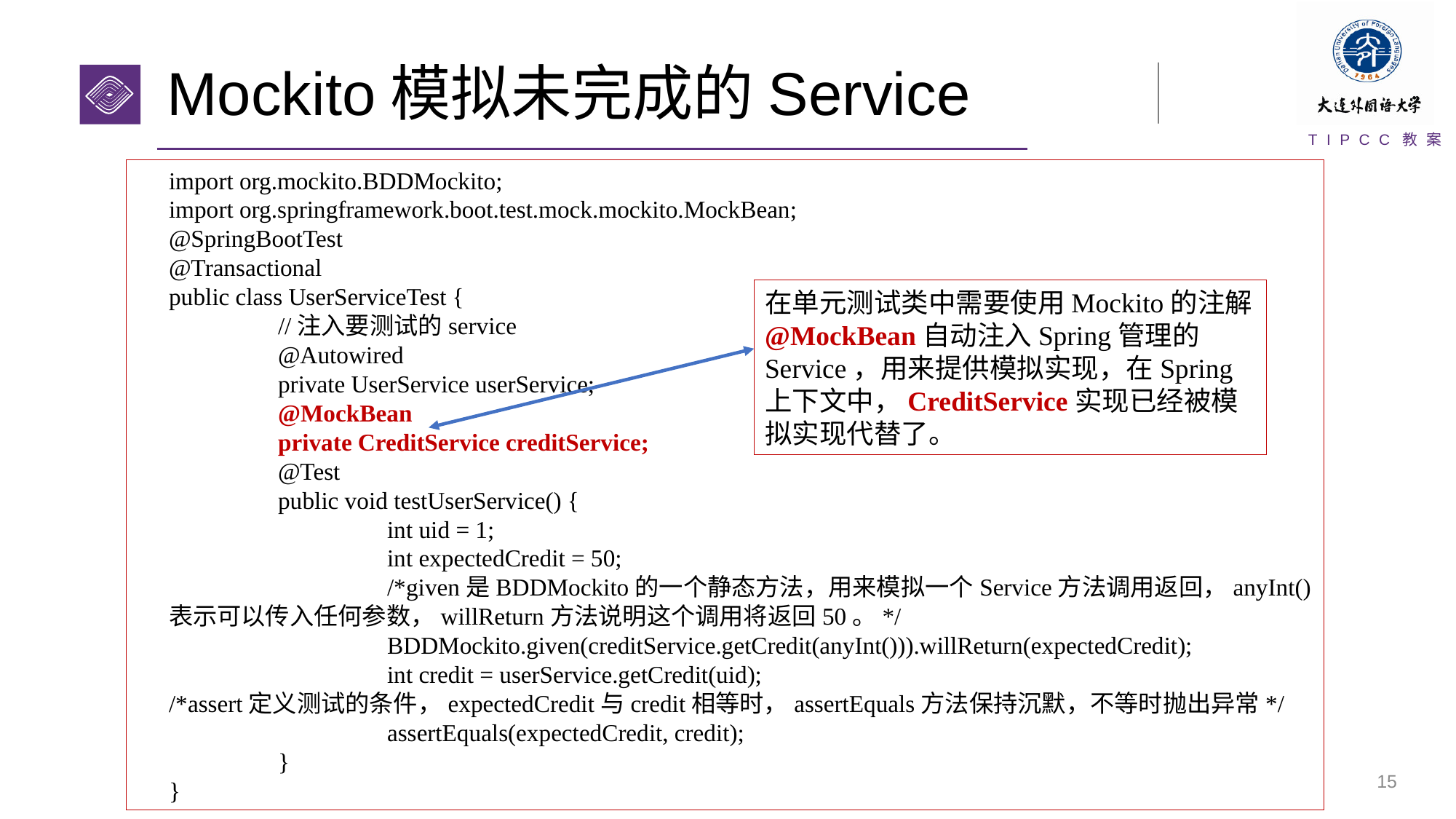

# Mockito模拟未完成的Service
import org.mockito.BDDMockito;
import org.springframework.boot.test.mock.mockito.MockBean;
@SpringBootTest
@Transactional
public class UserServiceTest {
	//注入要测试的service
	@Autowired
	private UserService userService;
	@MockBean
	private CreditService creditService;
	@Test
	public void testUserService() {
		int uid = 1;
		int expectedCredit = 50;
		/*given是BDDMockito的一个静态方法，用来模拟一个Service方法调用返回，anyInt()表示可以传入任何参数，willReturn方法说明这个调用将返回50。*/
		BDDMockito.given(creditService.getCredit(anyInt())).willReturn(expectedCredit);
		int credit = userService.getCredit(uid);
/*assert定义测试的条件，expectedCredit与credit相等时，assertEquals方法保持沉默，不等时抛出异常*/
		assertEquals(expectedCredit, credit);
	}
}
在单元测试类中需要使用Mockito的注解@MockBean自动注入Spring管理的Service，用来提供模拟实现，在Spring上下文中，CreditService实现已经被模拟实现代替了。
15